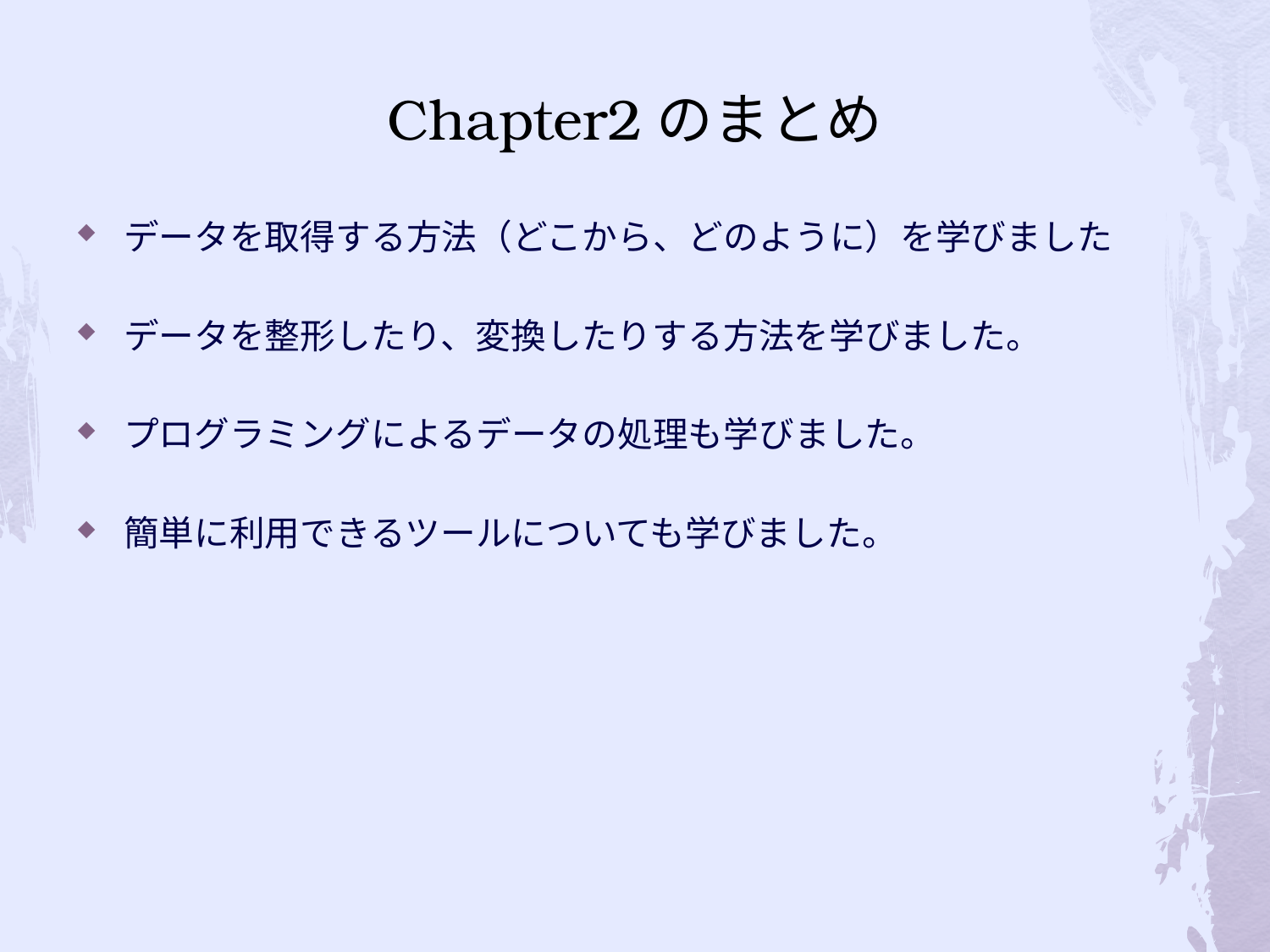

# Chapter2のまとめ
データを取得する方法（どこから、どのように）を学びました

データを整形したり、変換したりする方法を学びました。

プログラミングによるデータの処理も学びました。

簡単に利用できるツールについても学びました。